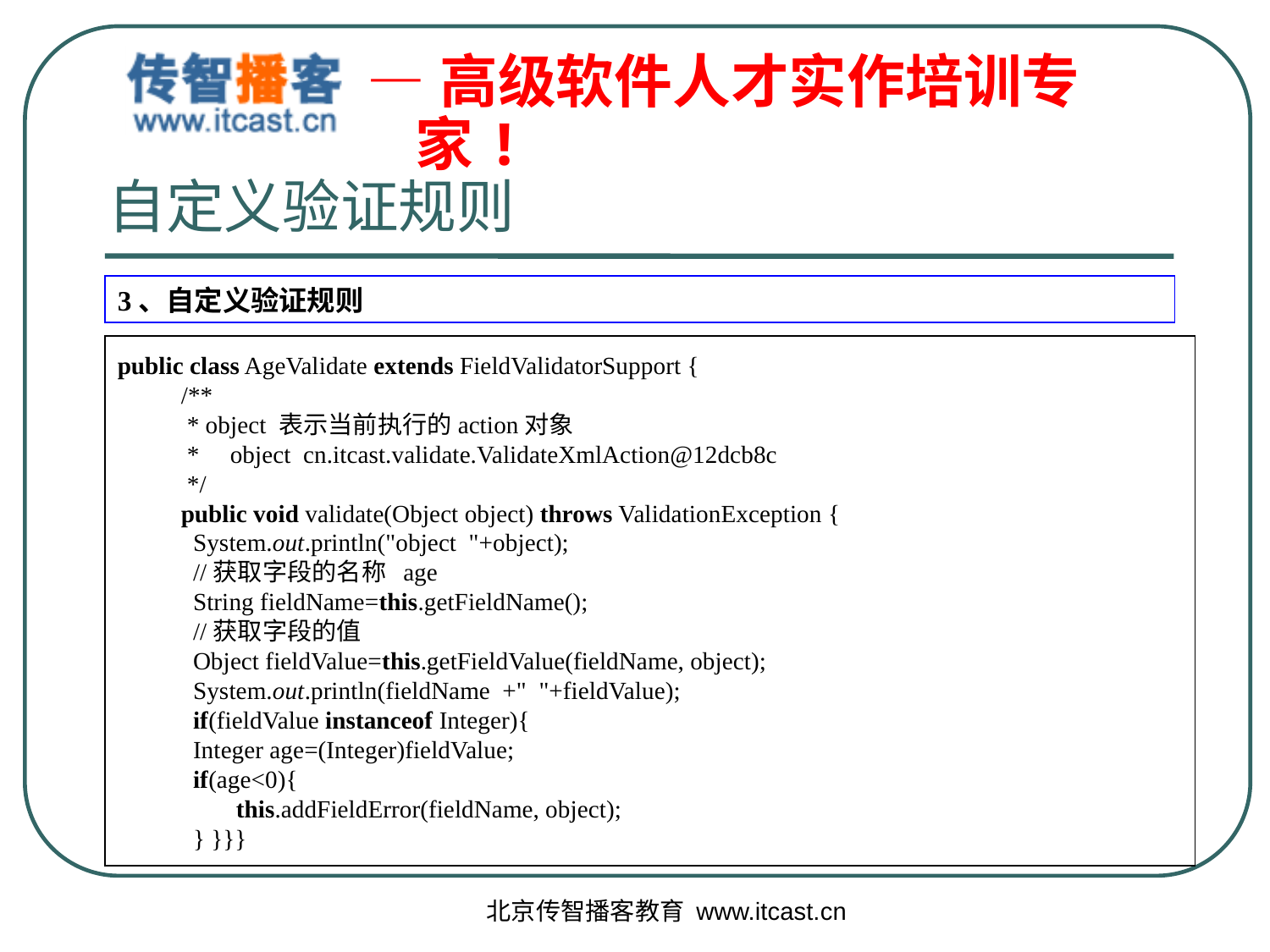

# 自定义验证规则
3、自定义验证规则
public class AgeValidate extends FieldValidatorSupport {
/**
 * object 表示当前执行的action对象
 *     object  cn.itcast.validate.ValidateXmlAction@12dcb8c
 */
public void validate(Object object) throws ValidationException {
  System.out.println("object  "+object);
  //获取字段的名称  age
  String fieldName=this.getFieldName();
  //获取字段的值
  Object fieldValue=this.getFieldValue(fieldName, object);
  System.out.println(fieldName  +"  "+fieldValue);
  if(fieldValue instanceof Integer){
  Integer age=(Integer)fieldValue;
  if(age<0){
         this.addFieldError(fieldName, object);
  } }}}
北京传智播客教育 www.itcast.cn